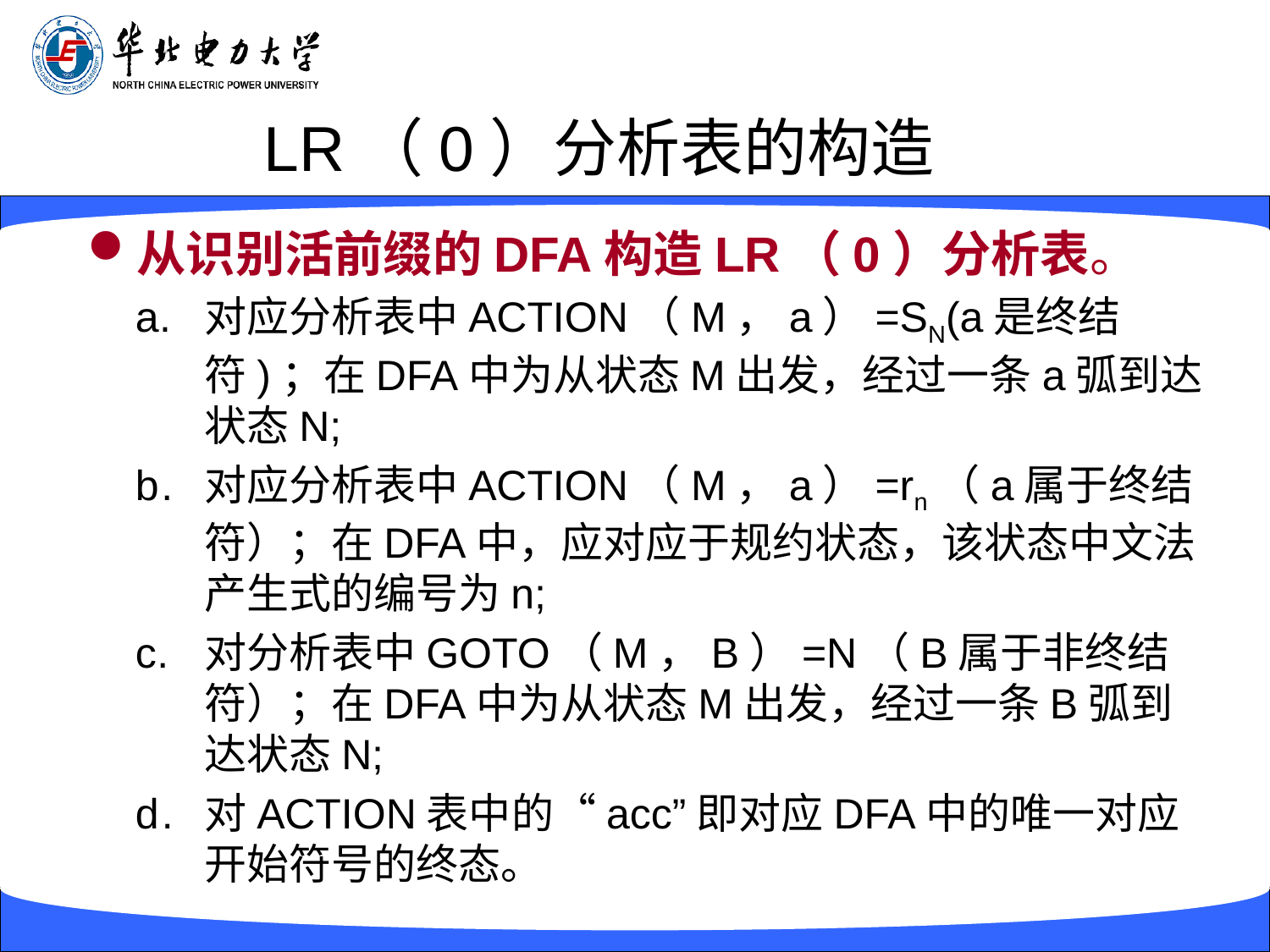

# LR（0）分析表的构造
从识别活前缀的DFA构造LR（0）分析表。
对应分析表中ACTION（M，a）=SN(a是终结符)；在DFA中为从状态M出发，经过一条a弧到达状态N;
对应分析表中ACTION（M，a）=rn（a属于终结符）；在DFA中，应对应于规约状态，该状态中文法产生式的编号为n;
对分析表中GOTO（M，B）=N（B属于非终结符）；在DFA中为从状态M出发，经过一条B弧到达状态N;
对ACTION表中的“acc”即对应DFA中的唯一对应开始符号的终态。